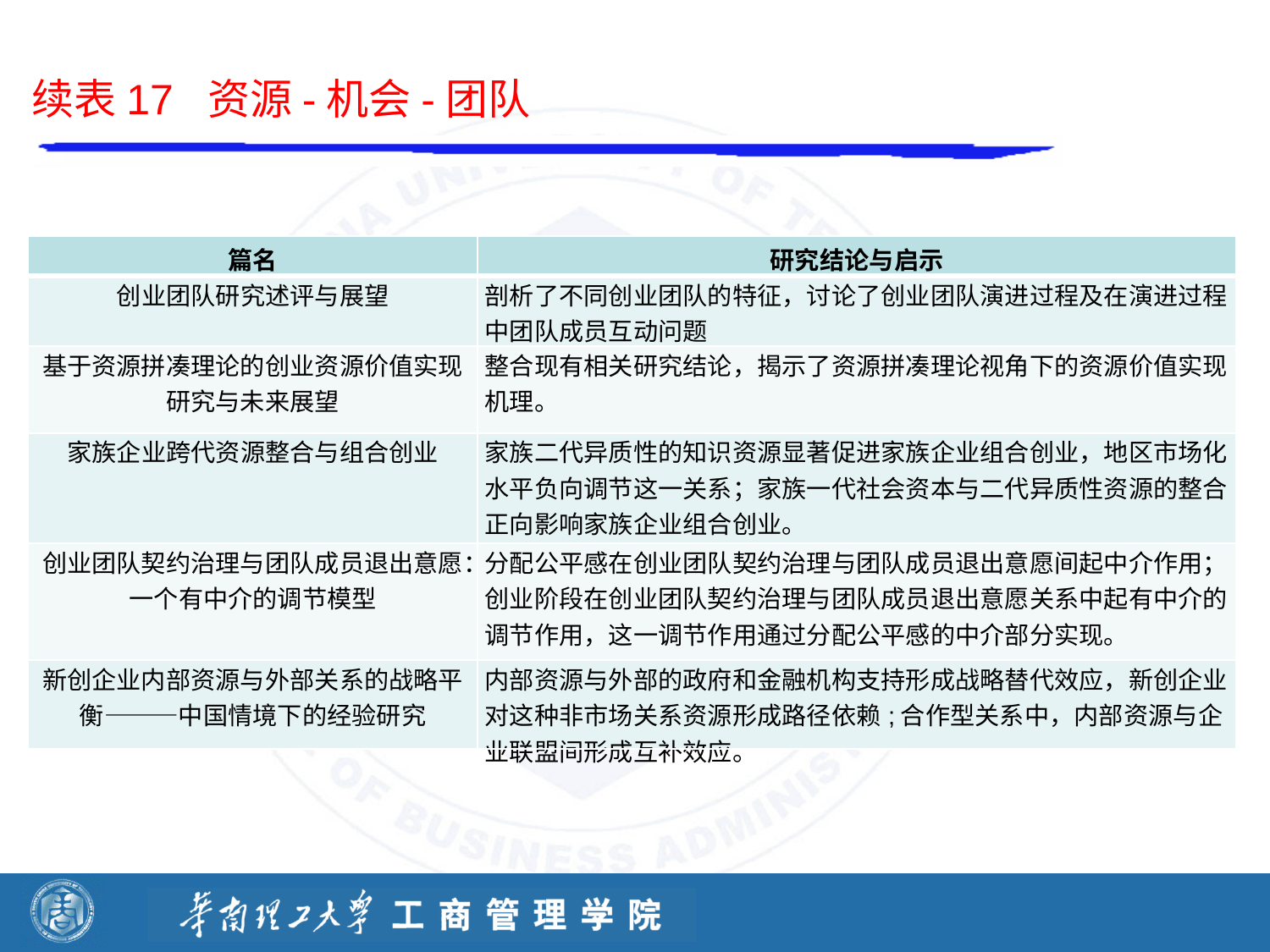

续表17  资源-机会-团队
| 篇名 | 研究结论与启示 |
| --- | --- |
| 创业团队研究述评与展望 | 剖析了不同创业团队的特征，讨论了创业团队演进过程及在演进过程中团队成员互动问题 |
| 基于资源拼凑理论的创业资源价值实现研究与未来展望 | 整合现有相关研究结论，揭示了资源拼凑理论视角下的资源价值实现机理。 |
| 家族企业跨代资源整合与组合创业 | 家族二代异质性的知识资源显著促进家族企业组合创业，地区市场化水平负向调节这一关系；家族一代社会资本与二代异质性资源的整合正向影响家族企业组合创业。 |
| 创业团队契约治理与团队成员退出意愿：一个有中介的调节模型 | 分配公平感在创业团队契约治理与团队成员退出意愿间起中介作用；创业阶段在创业团队契约治理与团队成员退出意愿关系中起有中介的调节作用，这一调节作用通过分配公平感的中介部分实现。 |
| 新创企业内部资源与外部关系的战略平衡———中国情境下的经验研究 | 内部资源与外部的政府和金融机构支持形成战略替代效应，新创企业对这种非市场关系资源形成路径依赖;合作型关系中，内部资源与企业联盟间形成互补效应。 |